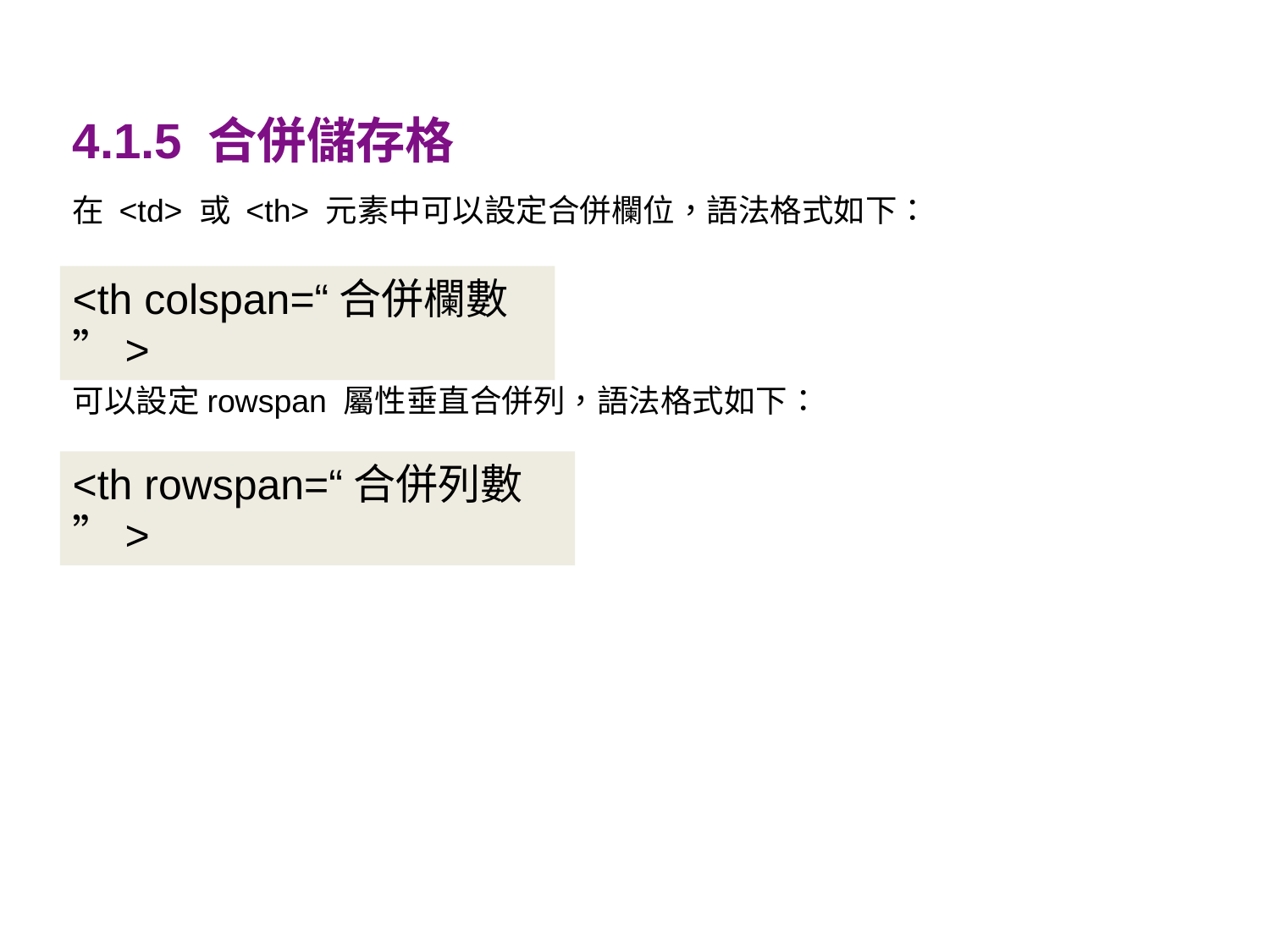

4.1.5 合併儲存格
在 <td> 或 <th> 元素中可以設定合併欄位，語法格式如下：

可以設定rowspan 屬性垂直合併列，語法格式如下：
<th colspan=“合併欄數”>
<th rowspan=“合併列數”>